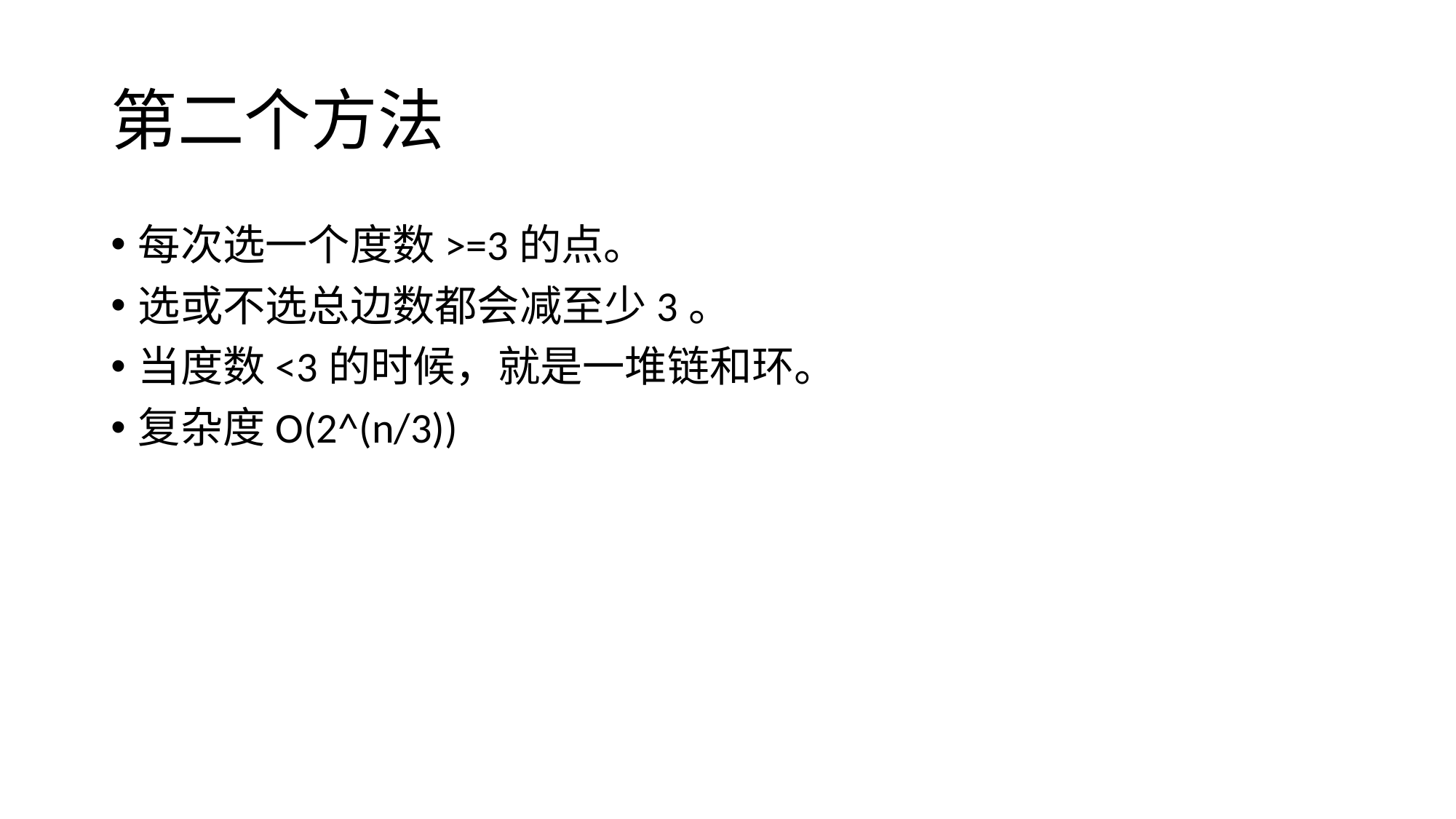

# 第二个方法
每次选一个度数>=3的点。
选或不选总边数都会减至少3。
当度数<3的时候，就是一堆链和环。
复杂度O(2^(n/3))